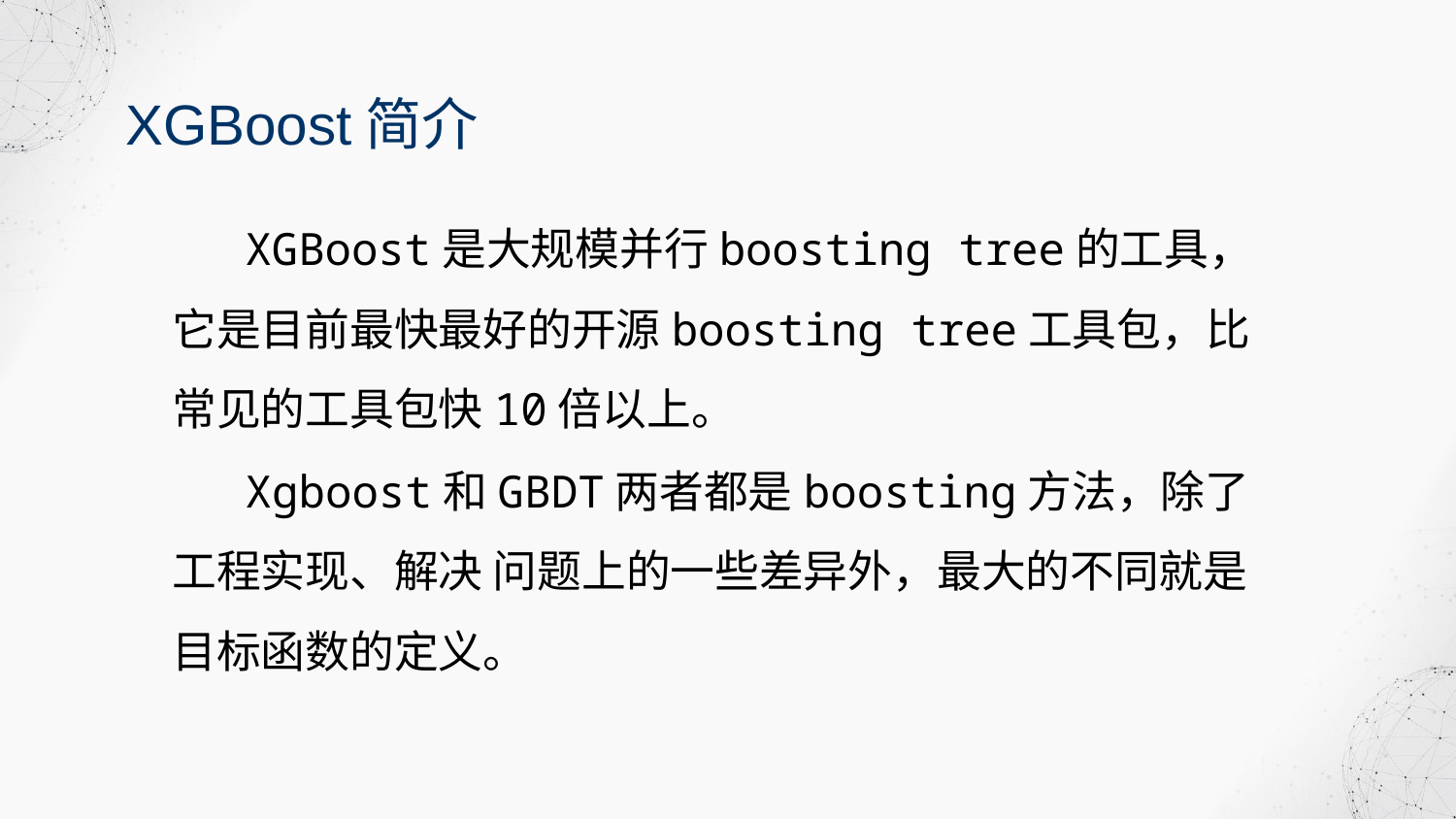

XGBoost简介
XGBoost是大规模并行boosting tree的工具，它是目前最快最好的开源boosting tree工具包，比常见的工具包快10倍以上。
Xgboost和GBDT两者都是boosting方法，除了工程实现、解决 问题上的一些差异外，最大的不同就是目标函数的定义。